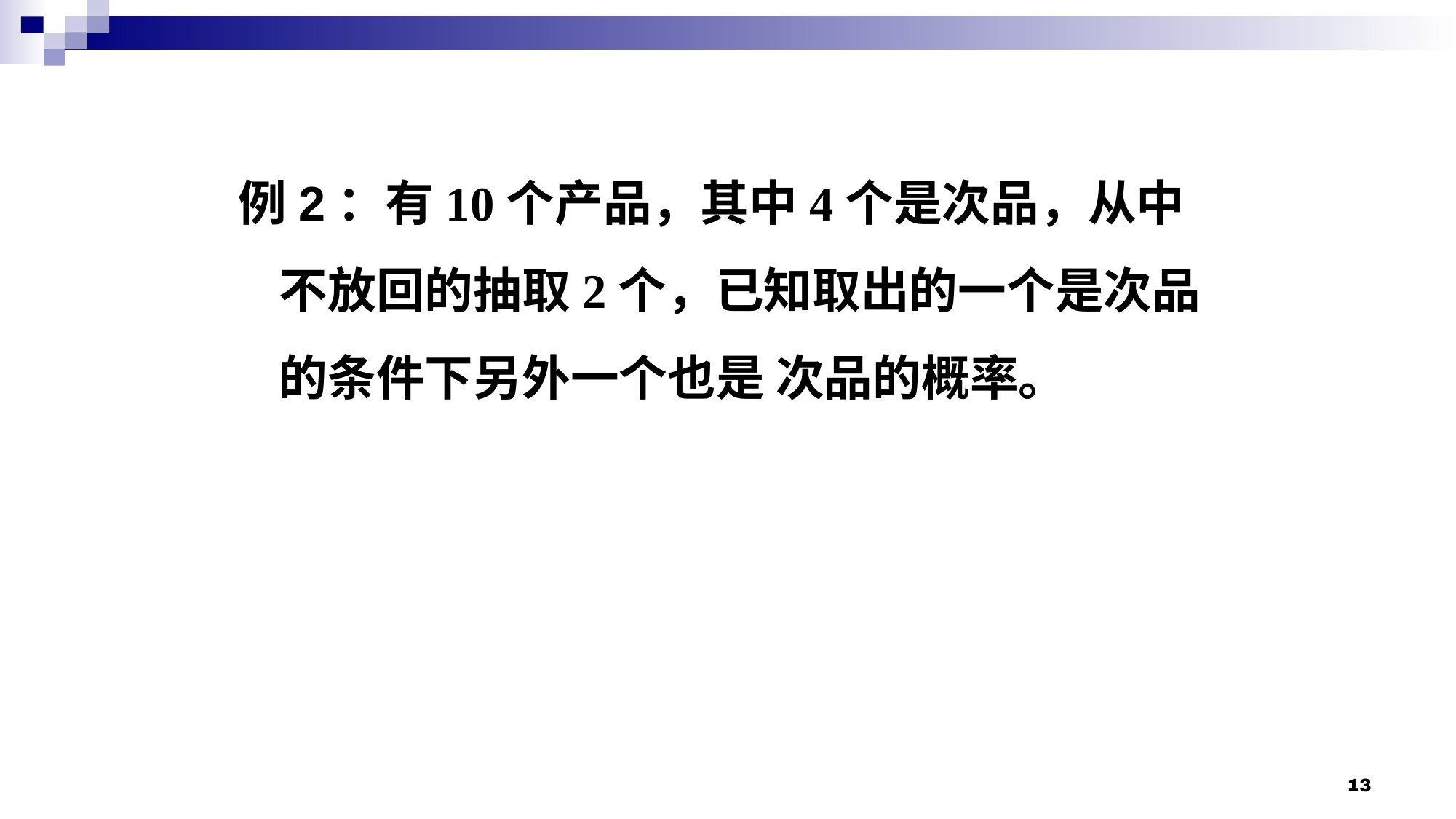

例2：有10个产品，其中4个是次品，从中不放回的抽取2个，已知取出的一个是次品的条件下另外一个也是 次品的概率。
13